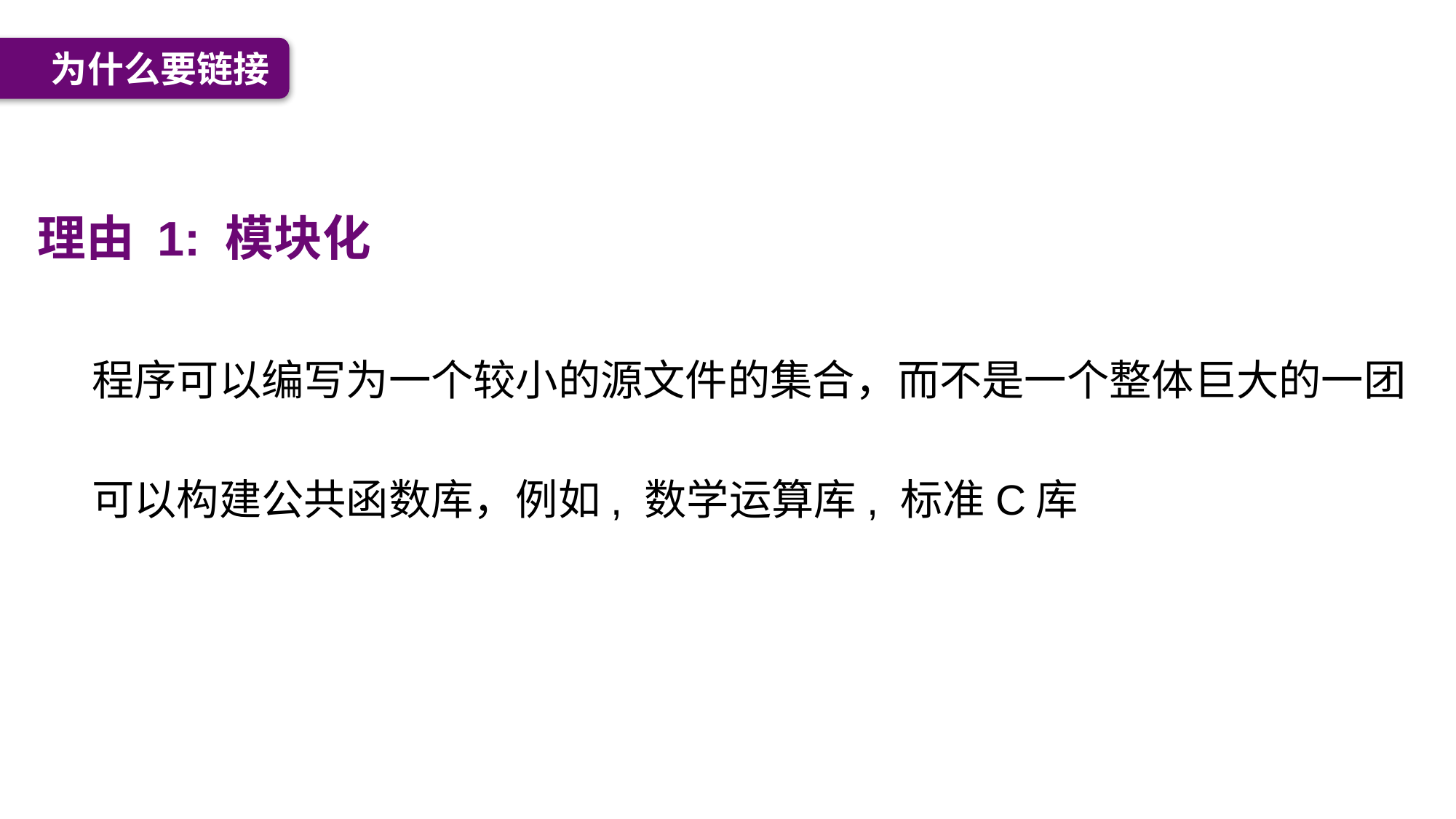

为什么要链接
理由 1: 模块化

程序可以编写为一个较小的源文件的集合，而不是一个整体巨大的一团

可以构建公共函数库，例如, 数学运算库, 标准C库